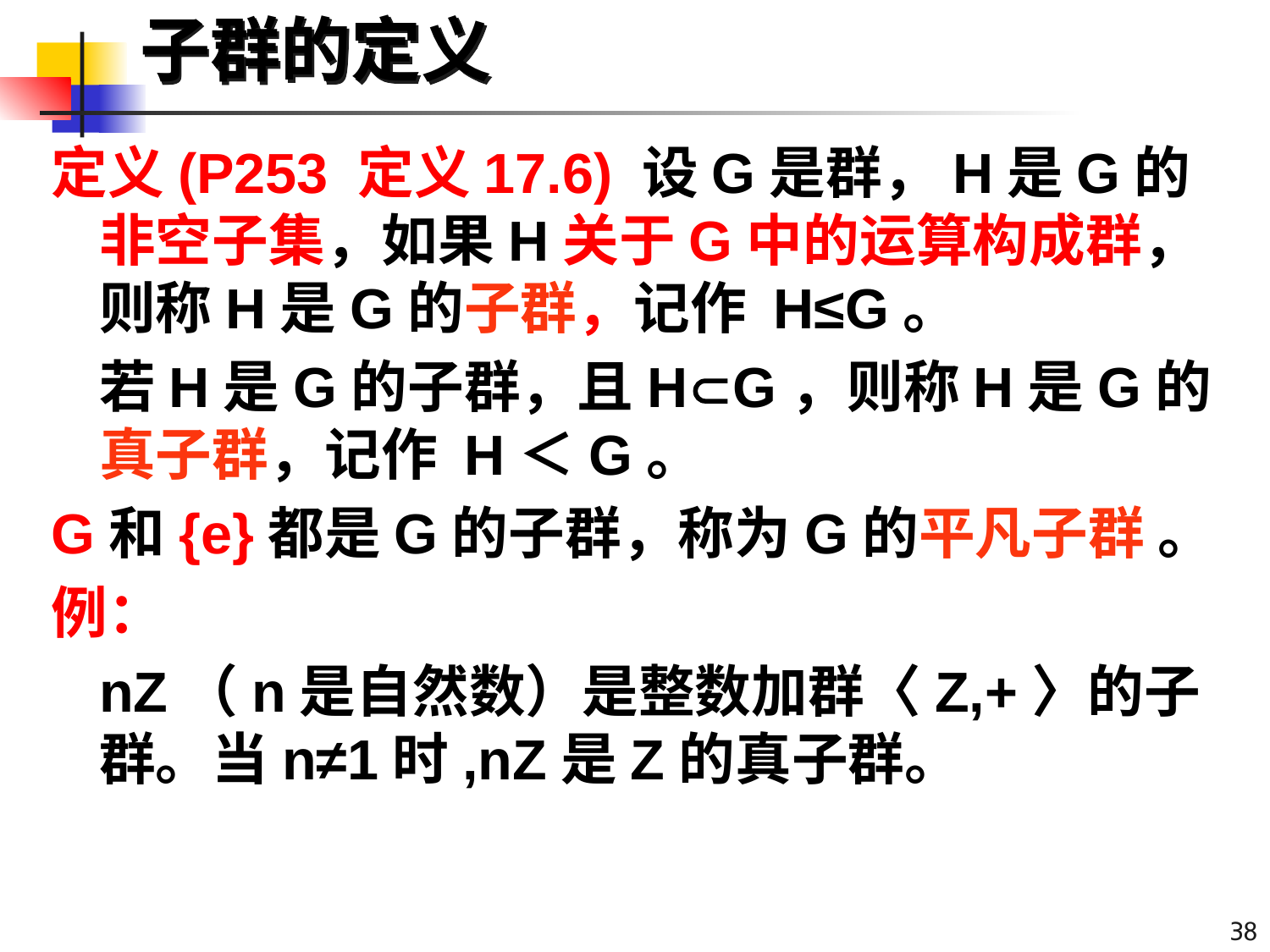

# 子群的定义
定义(P253 定义17.6) 设G是群，H是G的非空子集，如果H关于G中的运算构成群，则称H是G的子群，记作 H≤G。
	若H是G的子群，且H⊂G，则称H是G的真子群，记作 H＜G。
G和{e}都是G的子群，称为G的平凡子群 。
例：
	nZ（n是自然数）是整数加群〈Z,+〉的子群。当n≠1时,nZ是Z的真子群。
38